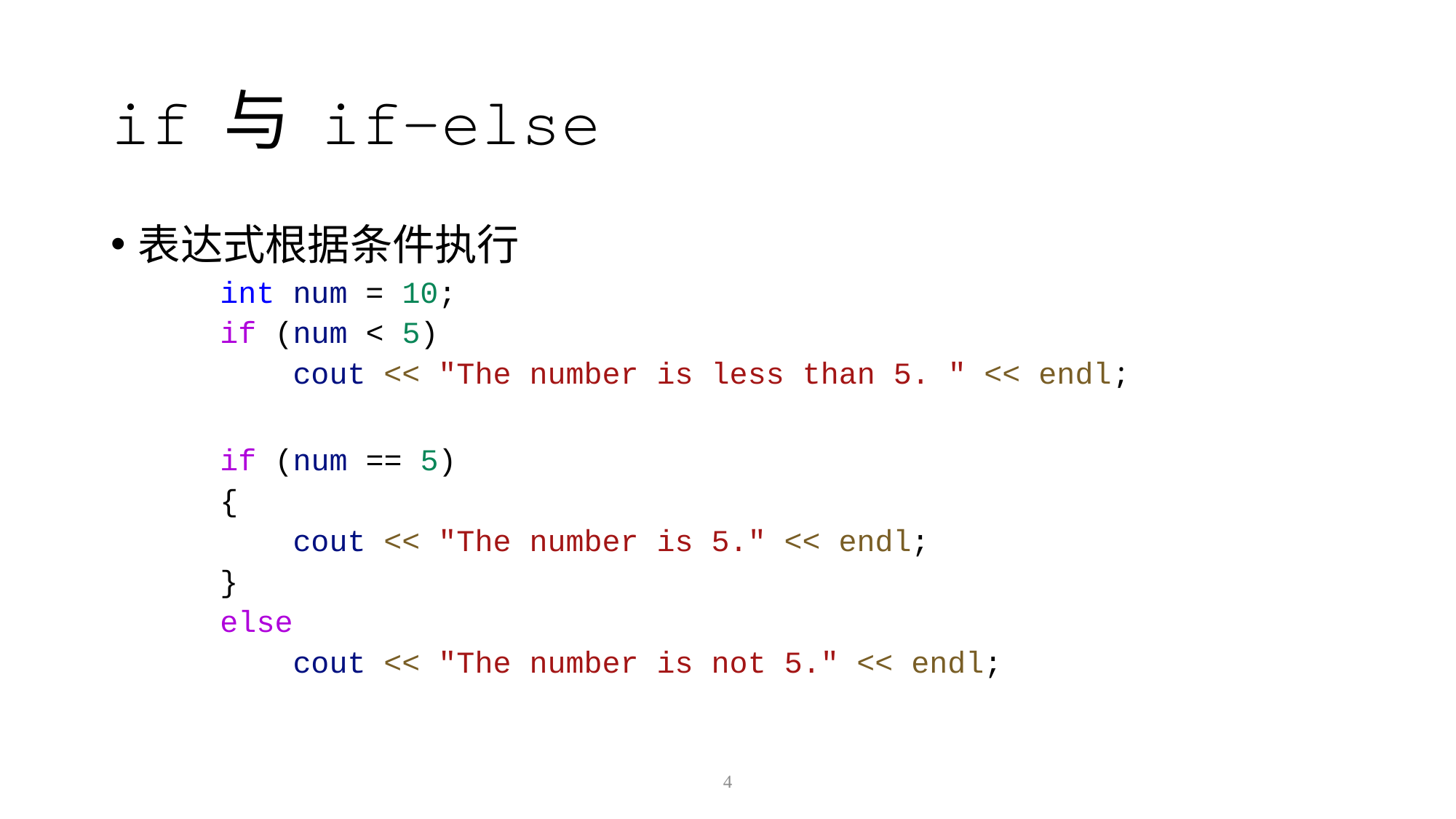

# if 与 if-else
表达式根据条件执行
int num = 10;
if (num < 5)
    cout << "The number is less than 5. " << endl;

if (num == 5)
{
    cout << "The number is 5." << endl;
}
else
    cout << "The number is not 5." << endl;

4